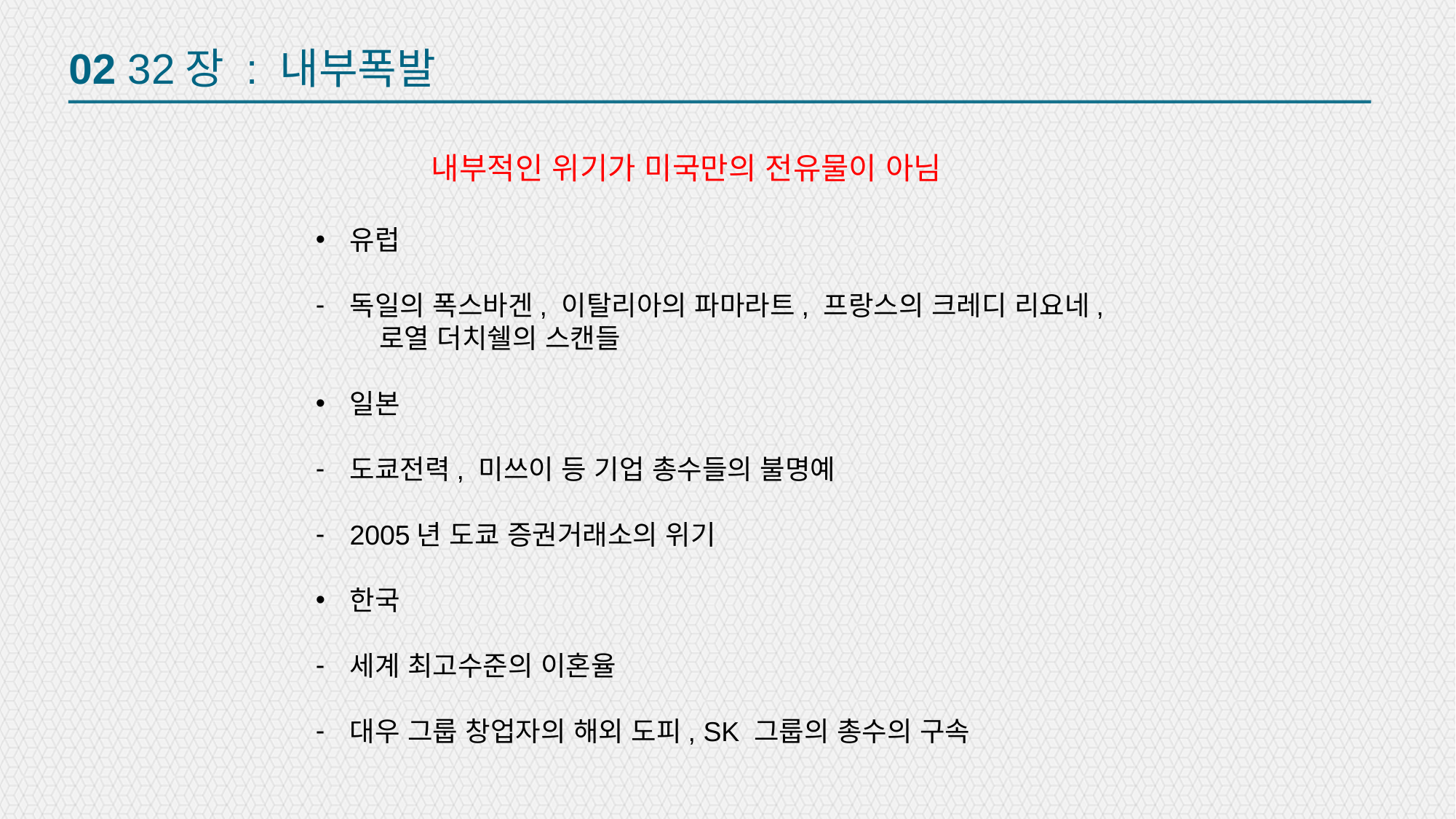

02 32장 : 내부폭발

내부적인 위기가 미국만의 전유물이 아님
유럽

독일의 폭스바겐, 이탈리아의 파마라트, 프랑스의 크레디 리요네,        로열 더치쉘의 스캔들

일본

도쿄전력, 미쓰이 등 기업 총수들의 불명예

2005년 도쿄 증권거래소의 위기

한국

세계 최고수준의 이혼율

대우 그룹 창업자의 해외 도피, SK 그룹의 총수의 구속